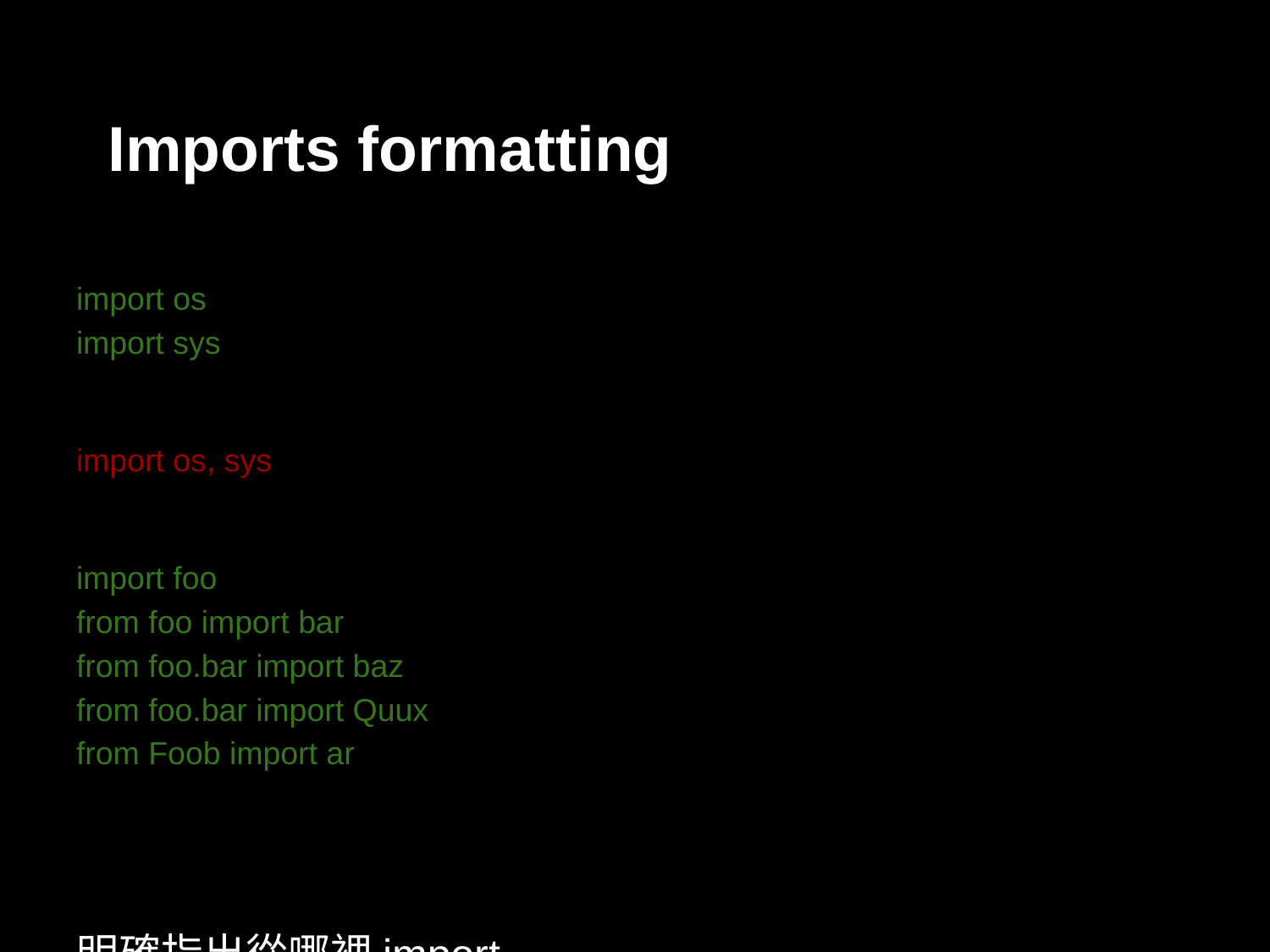

# Imports formatting

import os
import sys

import os, sys

import foo
from foo import bar
from foo.bar import baz
from foo.bar import Quux
from Foob import ar

明確指出從哪裡import